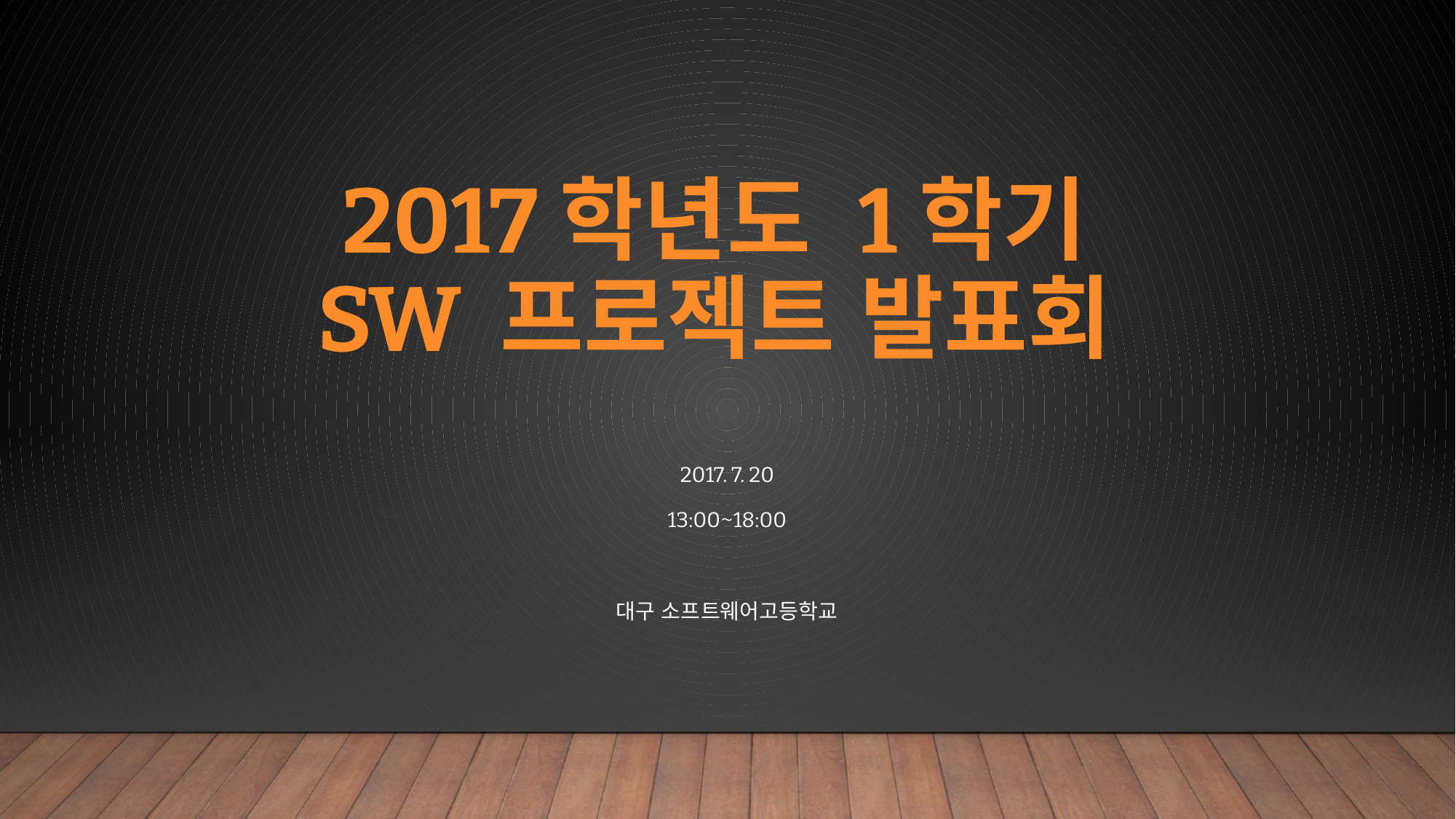

# 2017학년도 1학기 SW 프로젝트 발표회
2017. 7. 20
13:00~18:00

대구 소프트웨어고등학교